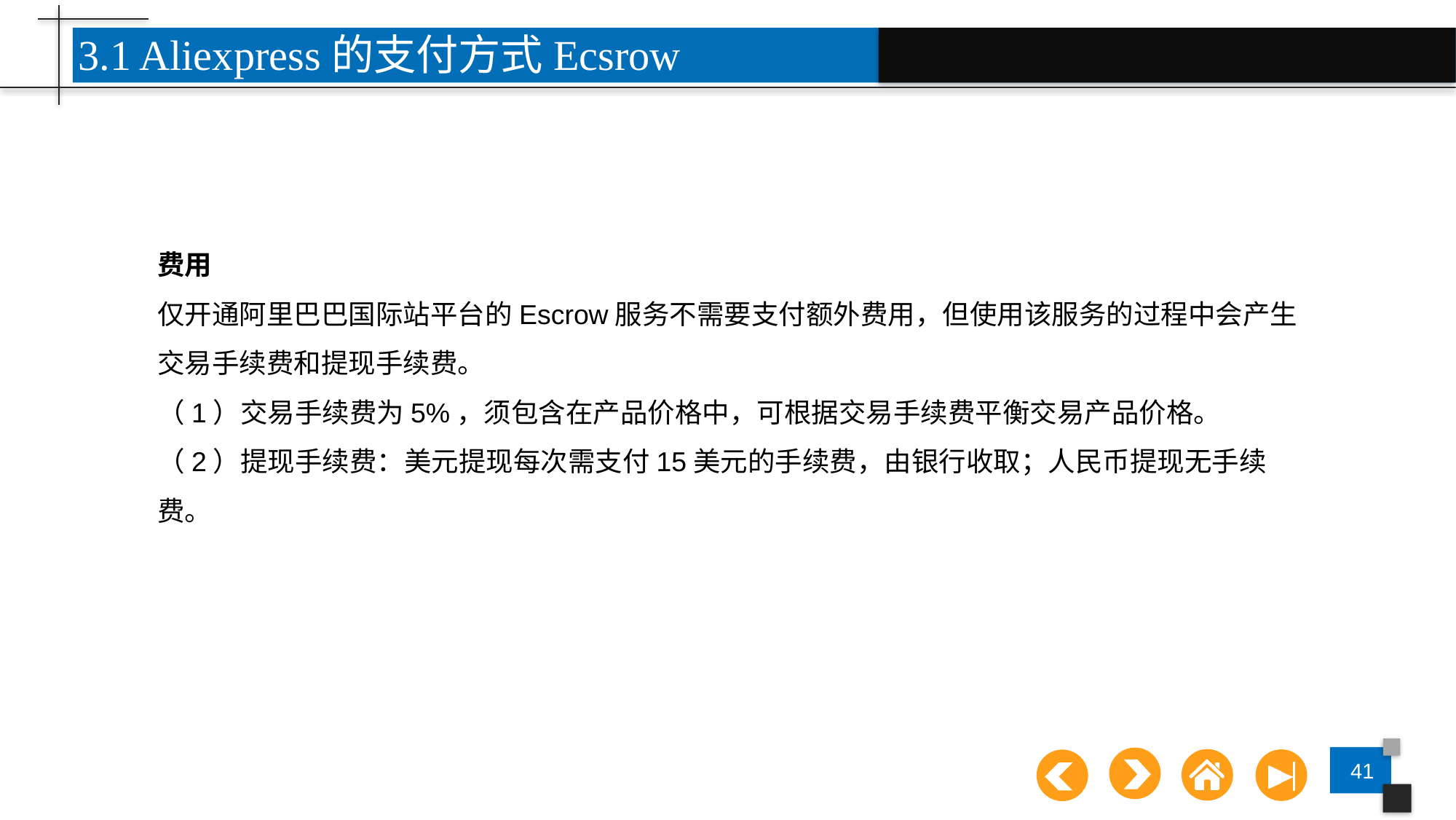

3.1 Aliexpress的支付方式Ecsrow
费用
仅开通阿里巴巴国际站平台的Escrow服务不需要支付额外费用，但使用该服务的过程中会产生交易手续费和提现手续费。
（1）交易手续费为5%，须包含在产品价格中，可根据交易手续费平衡交易产品价格。
（2）提现手续费：美元提现每次需支付15美元的手续费，由银行收取；人民币提现无手续费。